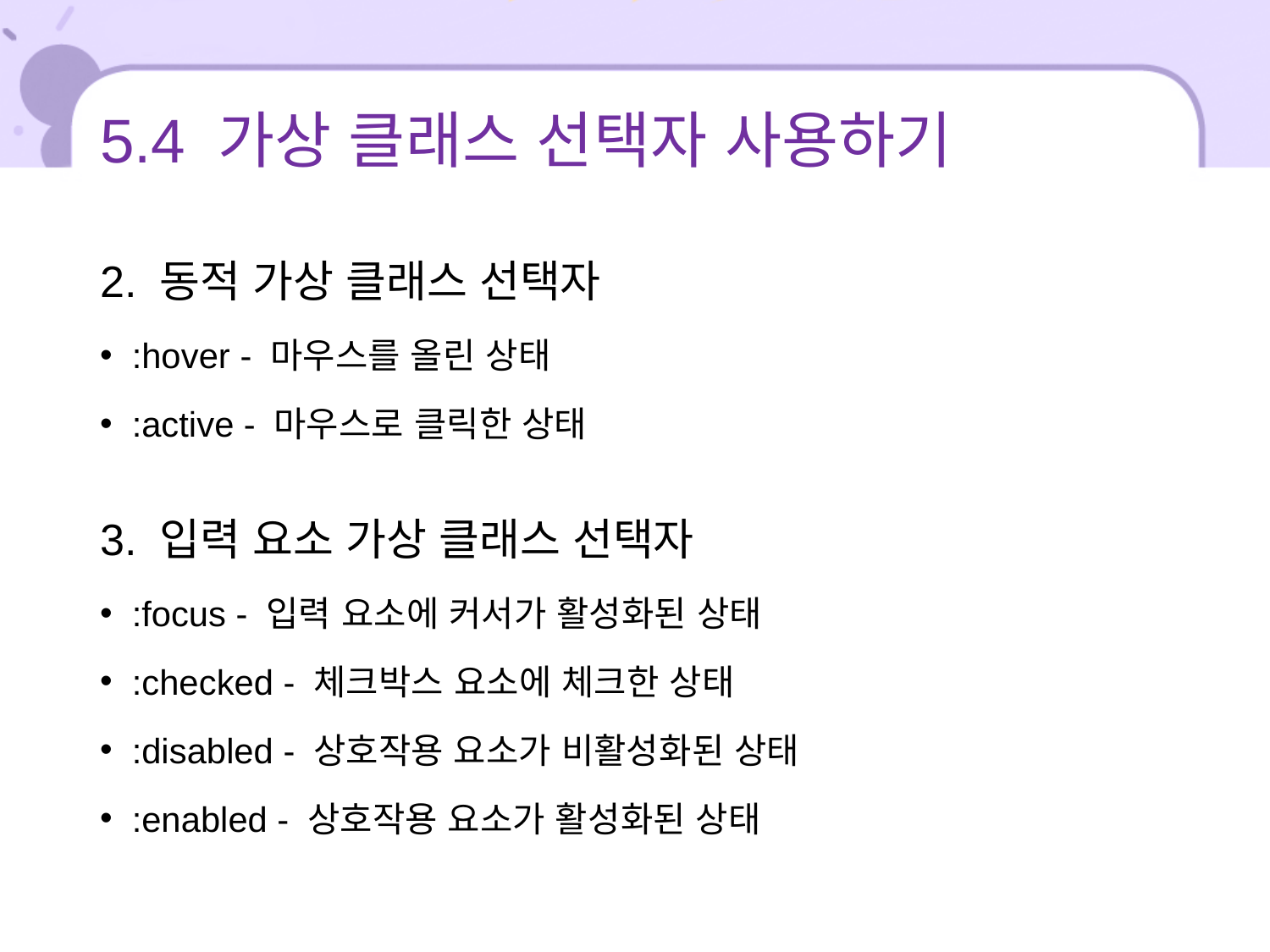

# 5.4 가상 클래스 선택자 사용하기
2. 동적 가상 클래스 선택자
:hover - 마우스를 올린 상태
:active - 마우스로 클릭한 상태

3. 입력 요소 가상 클래스 선택자
:focus - 입력 요소에 커서가 활성화된 상태
:checked - 체크박스 요소에 체크한 상태
:disabled - 상호작용 요소가 비활성화된 상태
:enabled - 상호작용 요소가 활성화된 상태